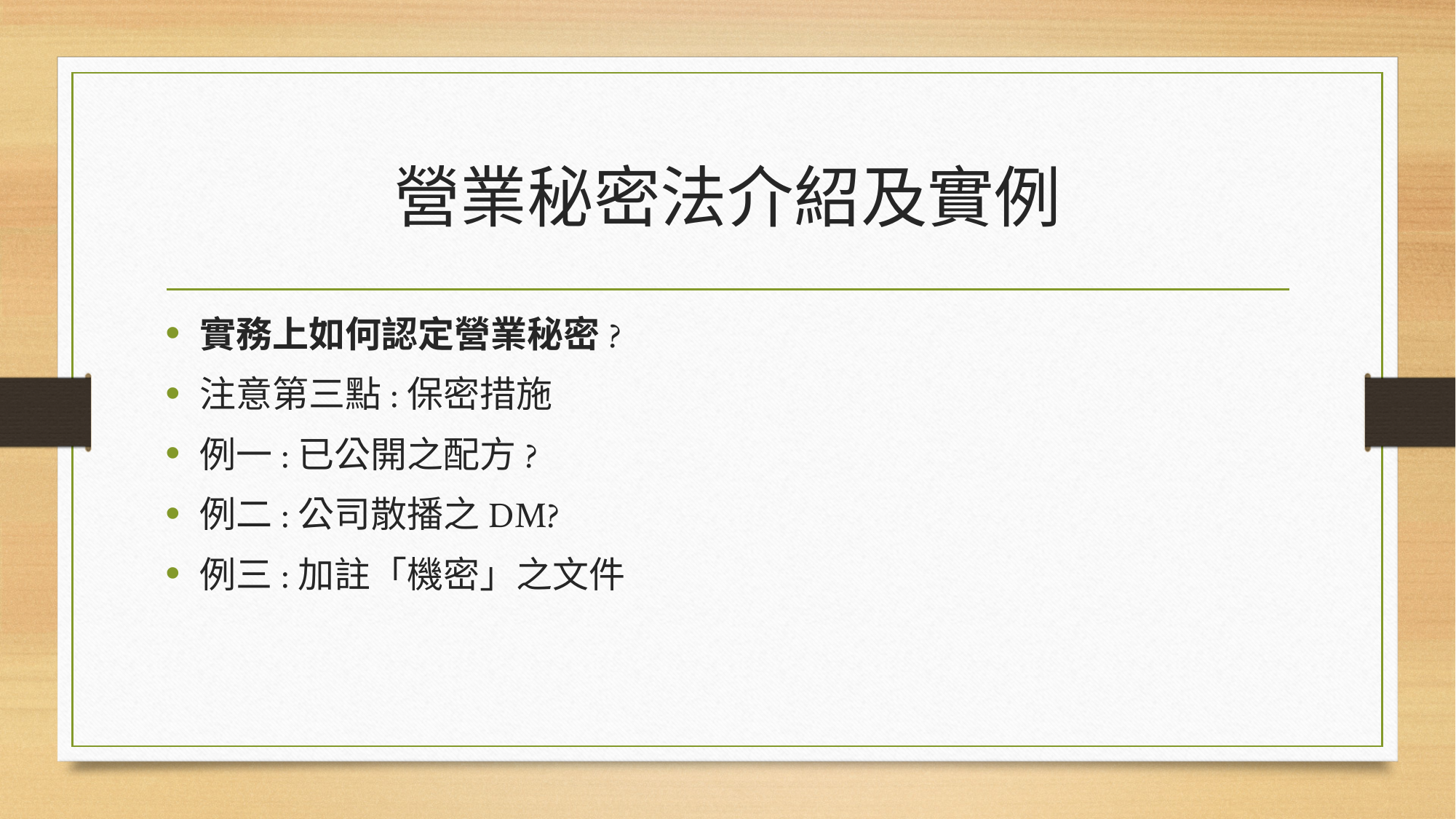

# 營業秘密法介紹及實例
實務上如何認定營業秘密?
注意第三點:保密措施
例一:已公開之配方?
例二:公司散播之DM?
例三:加註「機密」之文件